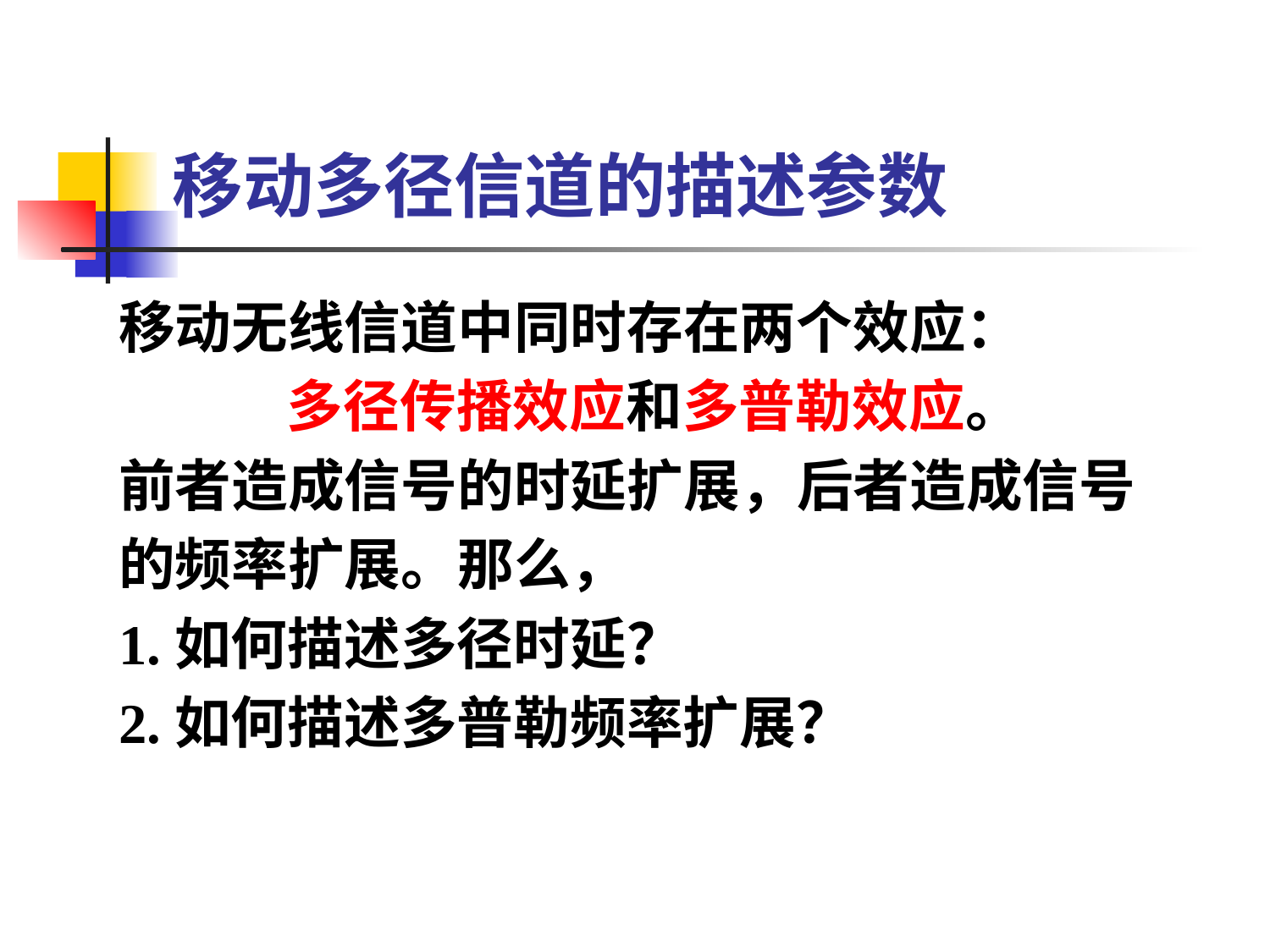

# 移动多径信道的描述参数
移动无线信道中同时存在两个效应：
            多径传播效应和多普勒效应。
前者造成信号的时延扩展，后者造成信号
的频率扩展。那么，
1.如何描述多径时延？
2.如何描述多普勒频率扩展？